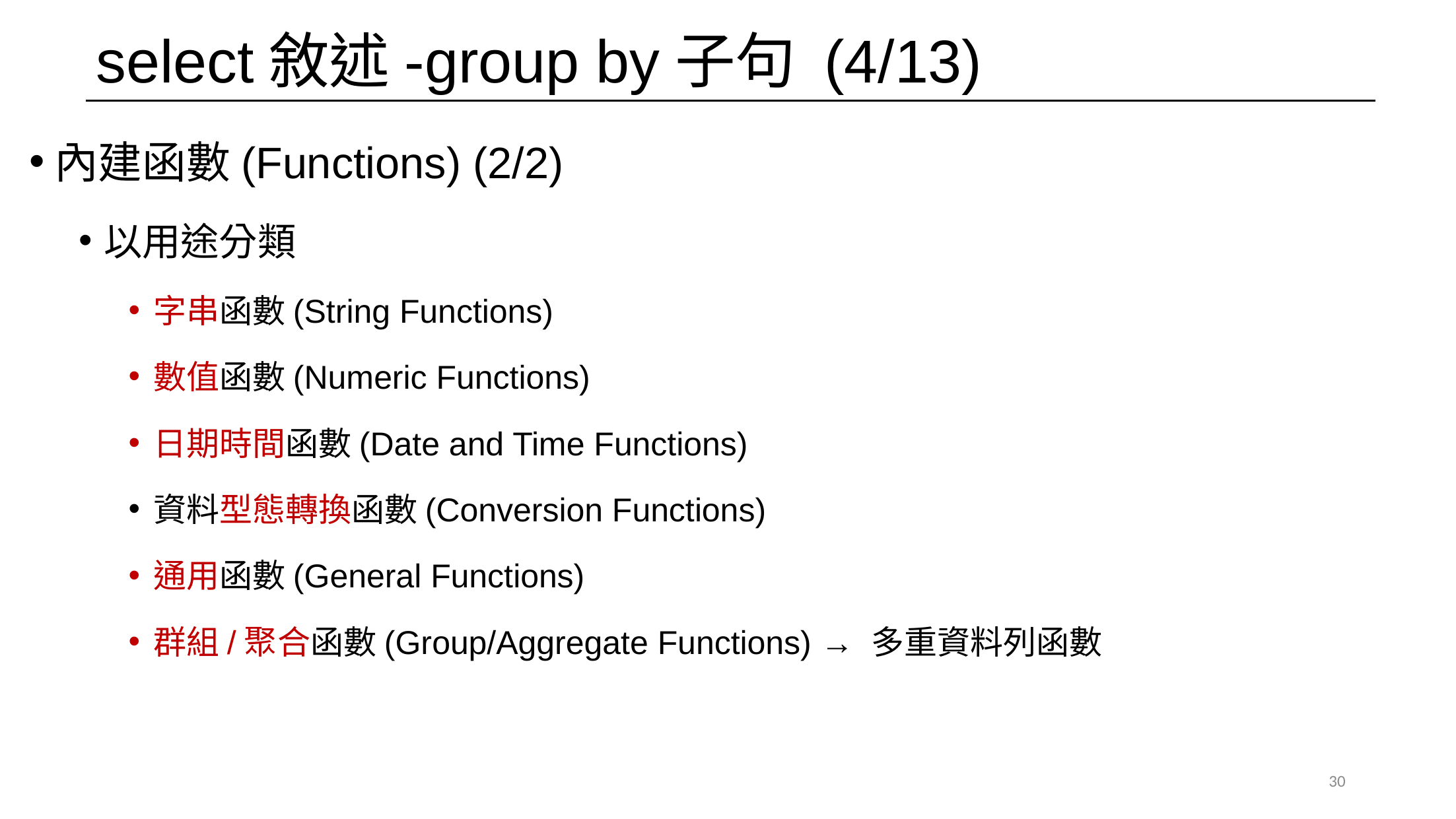

# select敘述-group by子句 (4/13)
內建函數(Functions) (2/2)
以用途分類
字串函數(String Functions)
數值函數(Numeric Functions)
日期時間函數(Date and Time Functions)
資料型態轉換函數(Conversion Functions)
通用函數(General Functions)
群組/聚合函數(Group/Aggregate Functions) → 多重資料列函數
30